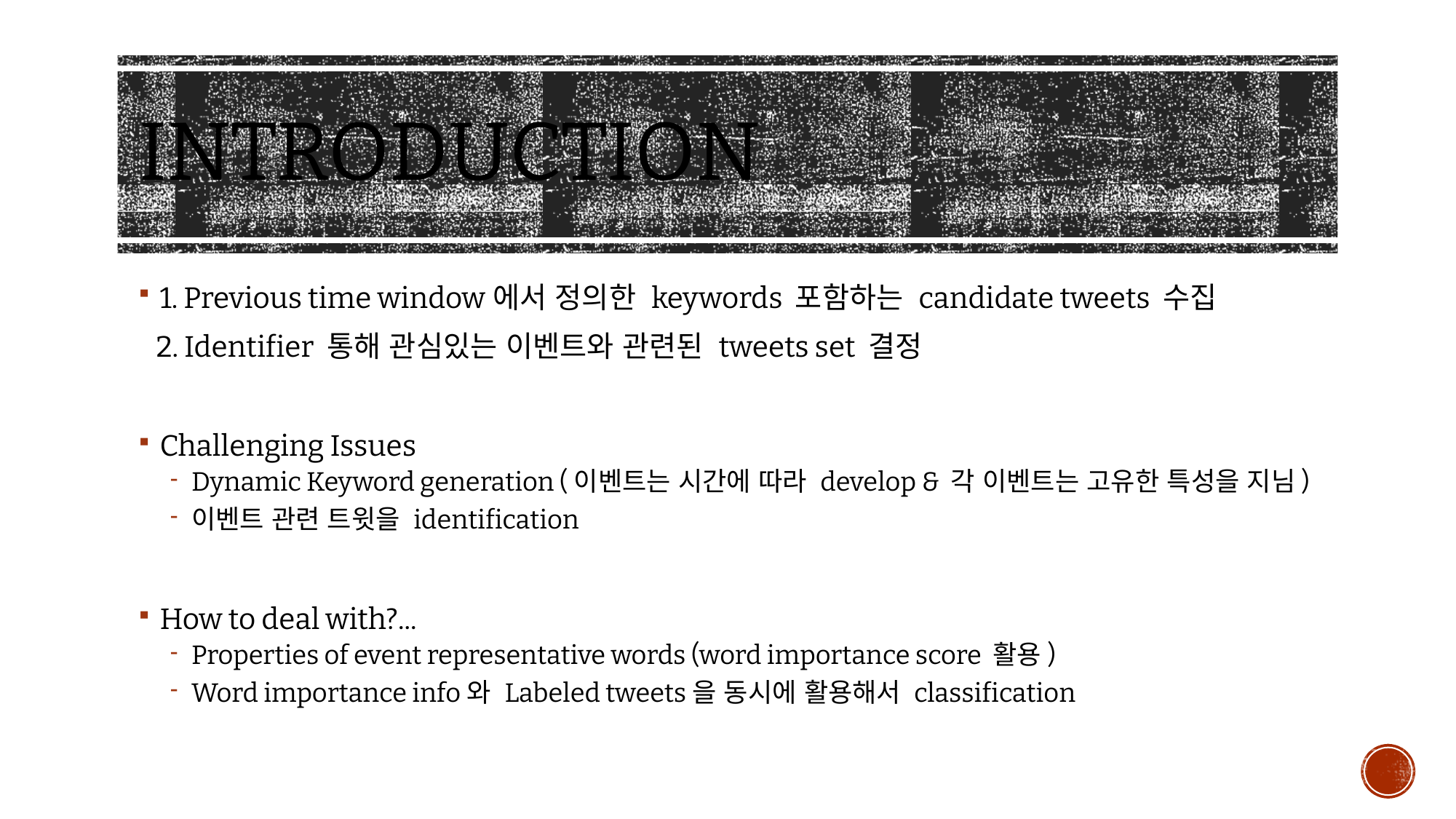

# INTRODUCTION

1. Previous time window에서 정의한 keywords 포함하는 candidate tweets 수집
   2. Identifier 통해 관심있는 이벤트와 관련된 tweets set 결정

Challenging Issues
Dynamic Keyword generation (이벤트는 시간에 따라 develop & 각 이벤트는 고유한 특성을 지님)
이벤트 관련 트윗을 identification

How to deal with?...
Properties of event representative words (word importance score 활용)
Word importance info와 Labeled tweets을 동시에 활용해서 classification